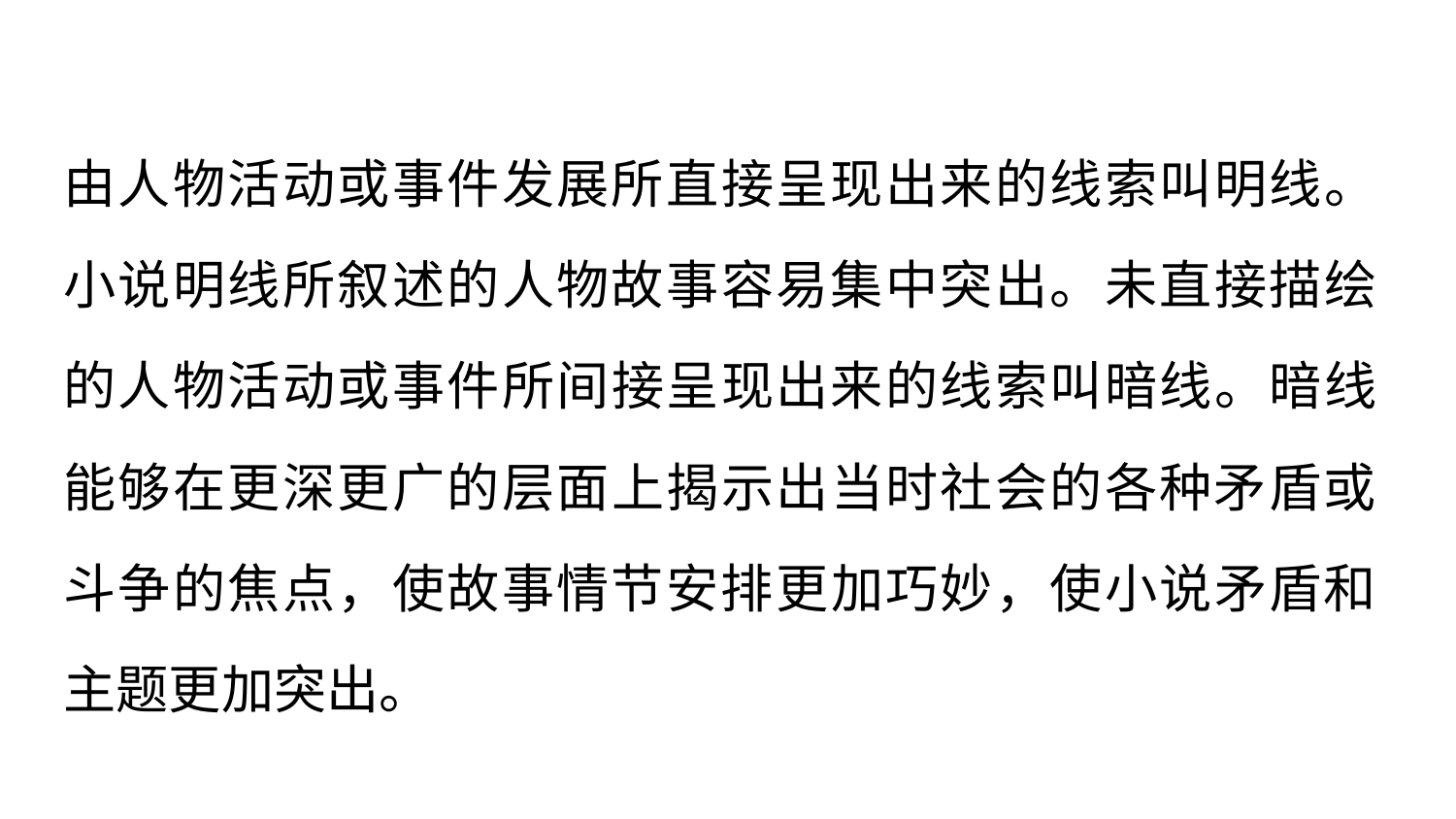

由人物活动或事件发展所直接呈现出来的线索叫明线。小说明线所叙述的人物故事容易集中突出。未直接描绘的人物活动或事件所间接呈现出来的线索叫暗线。暗线能够在更深更广的层面上揭示出当时社会的各种矛盾或斗争的焦点，使故事情节安排更加巧妙，使小说矛盾和主题更加突出。